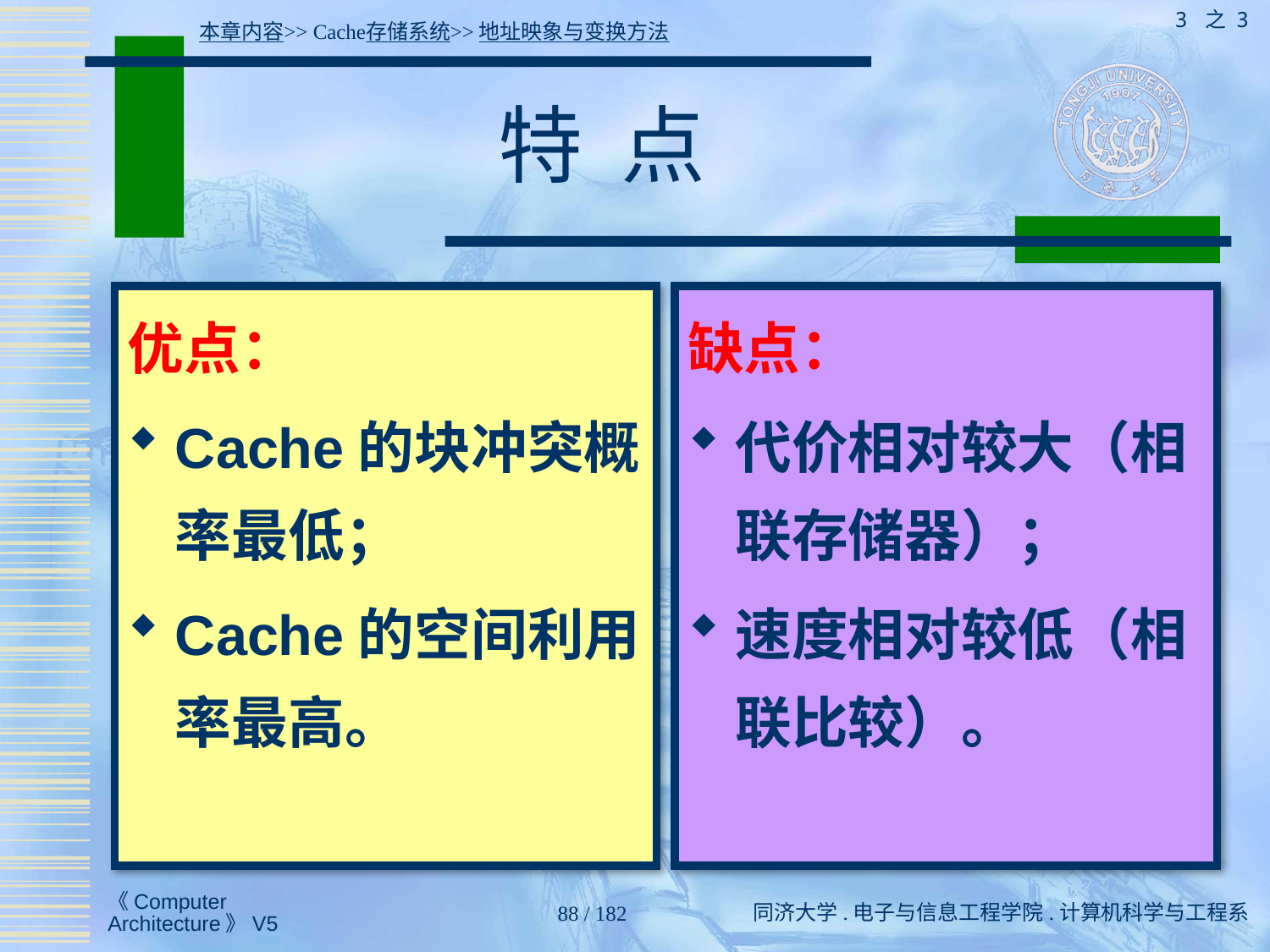

3 之 3
本章内容>> Cache存储系统>>地址映象与变换方法
# 特  点
优点：
Cache的块冲突概率最低；
Cache的空间利用率最高。
缺点：
代价相对较大（相联存储器）；
速度相对较低（相联比较）。